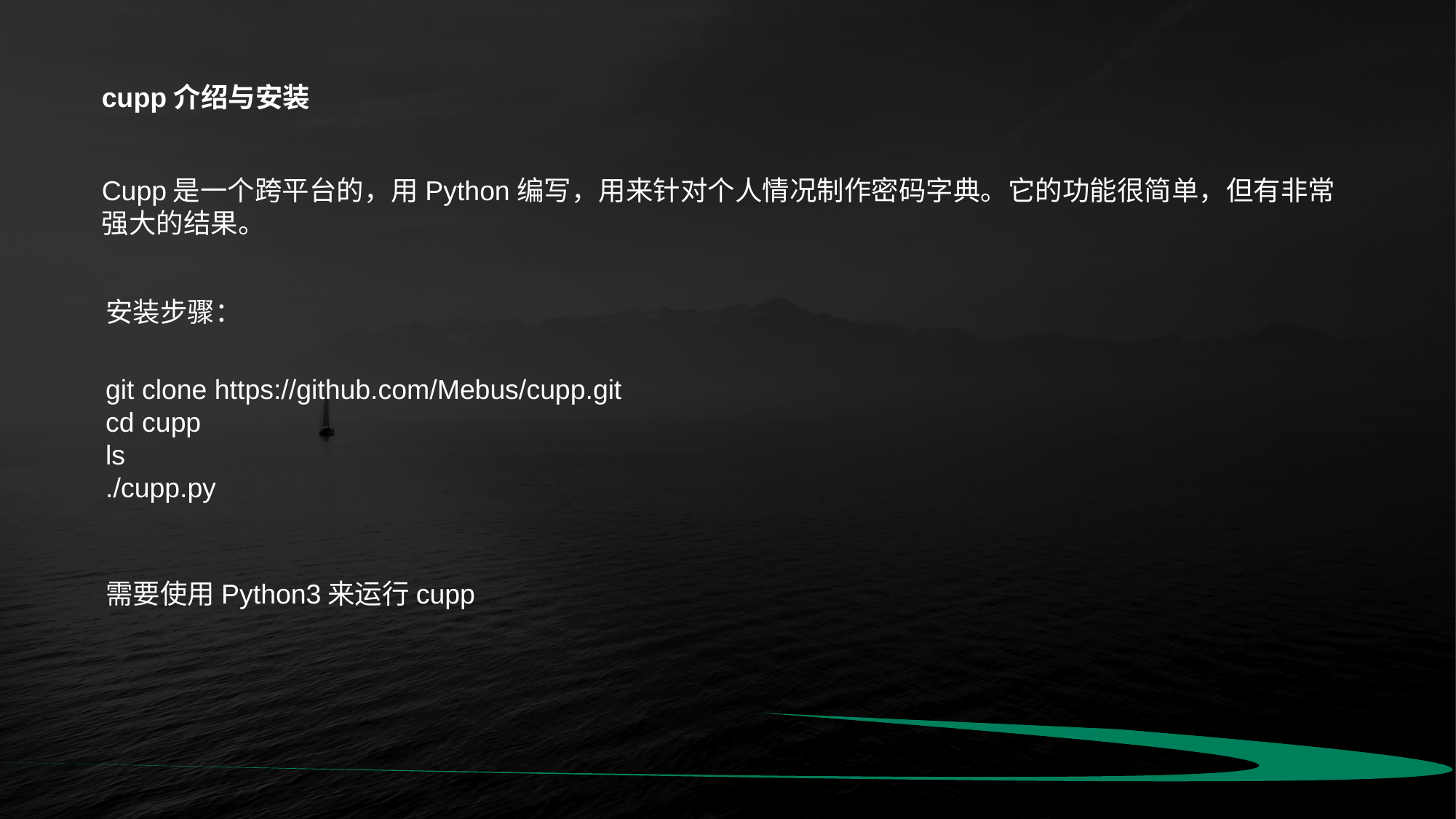

cupp介绍与安装
Cupp是一个跨平台的，用Python编写，用来针对个人情况制作密码字典。它的功能很简单，但有非常强大的结果。
安装步骤：

git clone https://github.com/Mebus/cupp.git
cd cupp
ls
./cupp.py
需要使用Python3来运行cupp